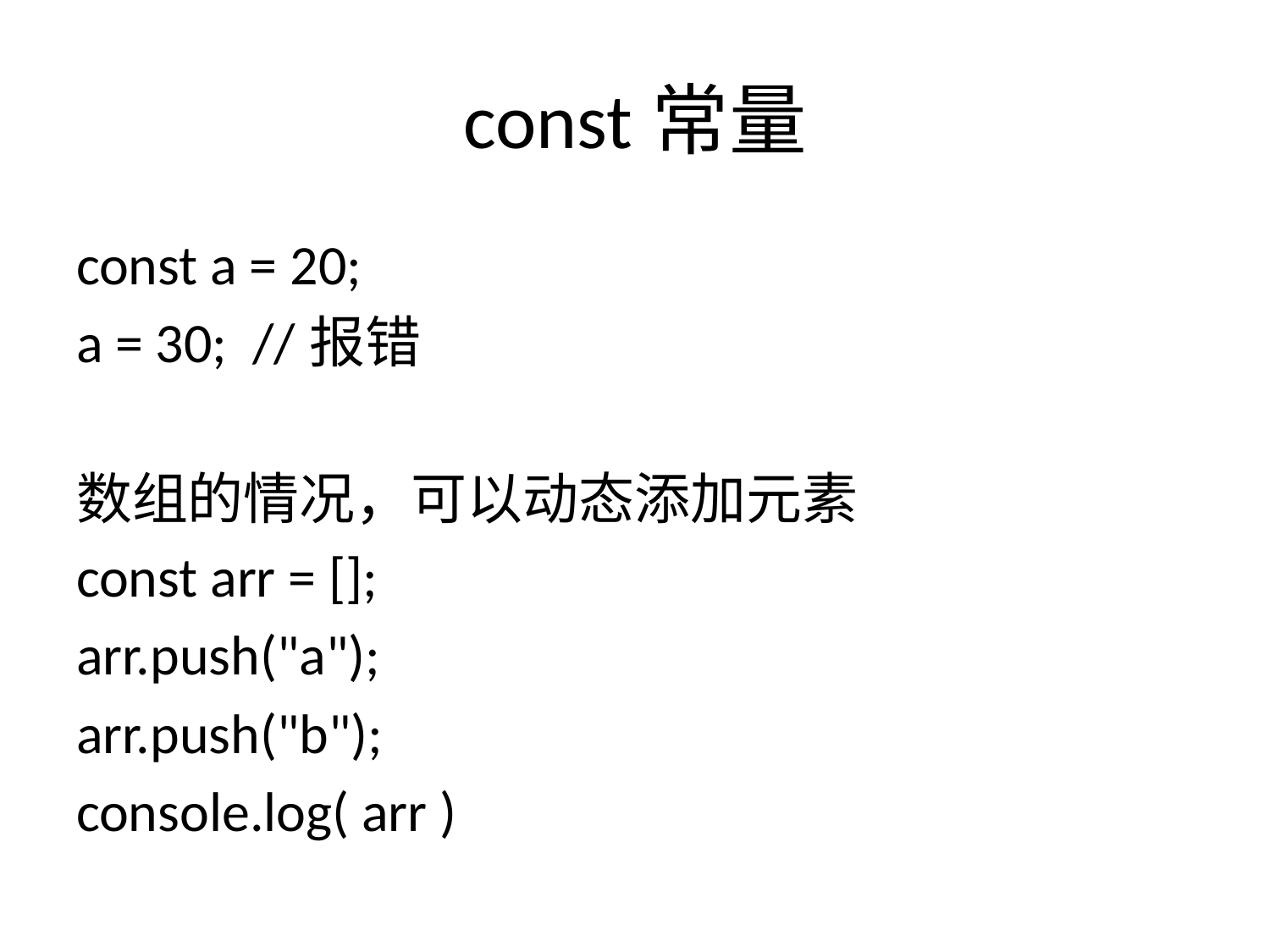

# const常量
const a = 20;
a = 30;  //报错

数组的情况，可以动态添加元素
const arr = [];
arr.push("a");
arr.push("b");
console.log( arr )